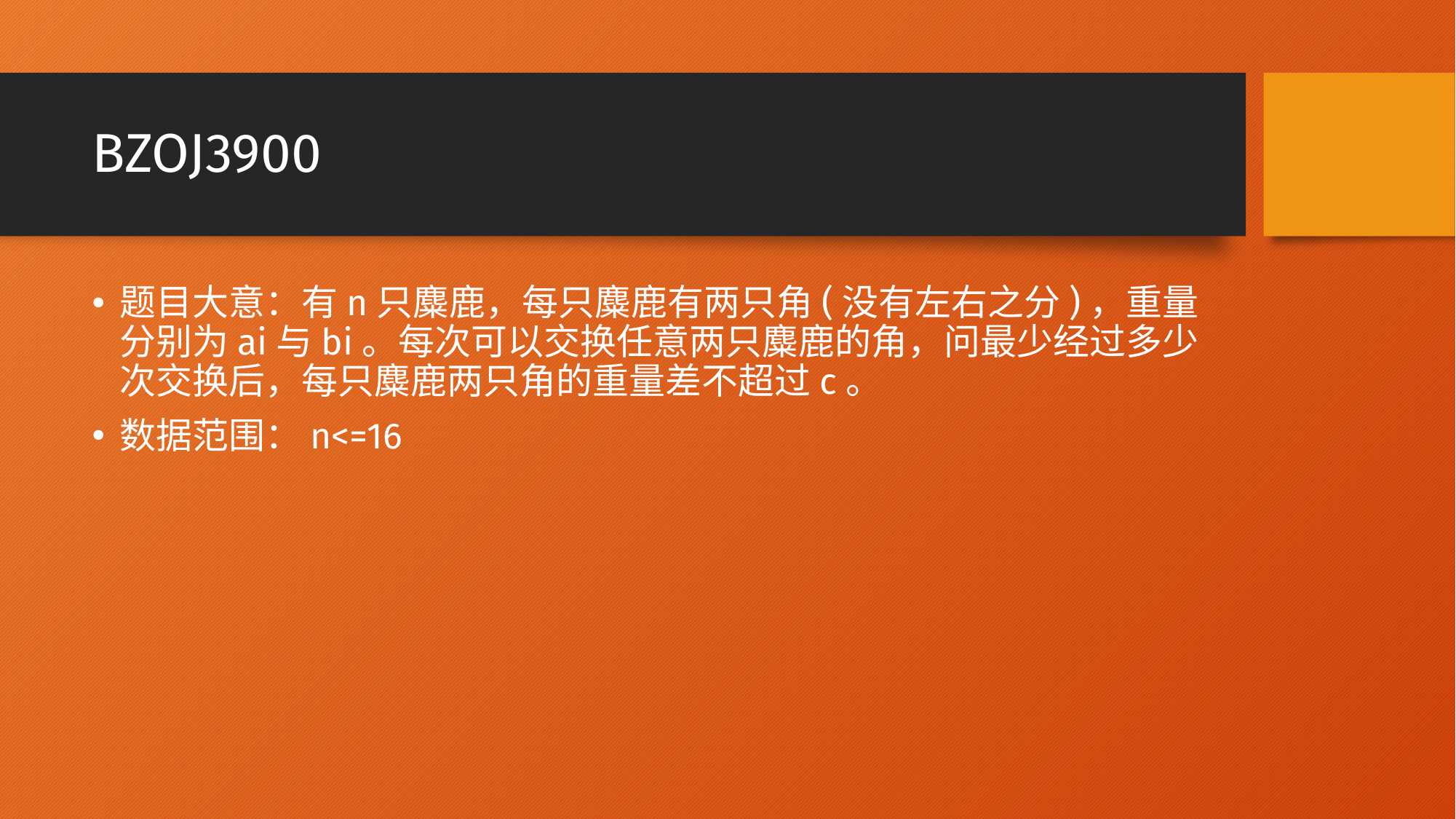

# BZOJ3900
题目大意：有n只麋鹿，每只麋鹿有两只角(没有左右之分)，重量分别为ai与bi。每次可以交换任意两只麋鹿的角，问最少经过多少次交换后，每只麋鹿两只角的重量差不超过c。
数据范围：n<=16